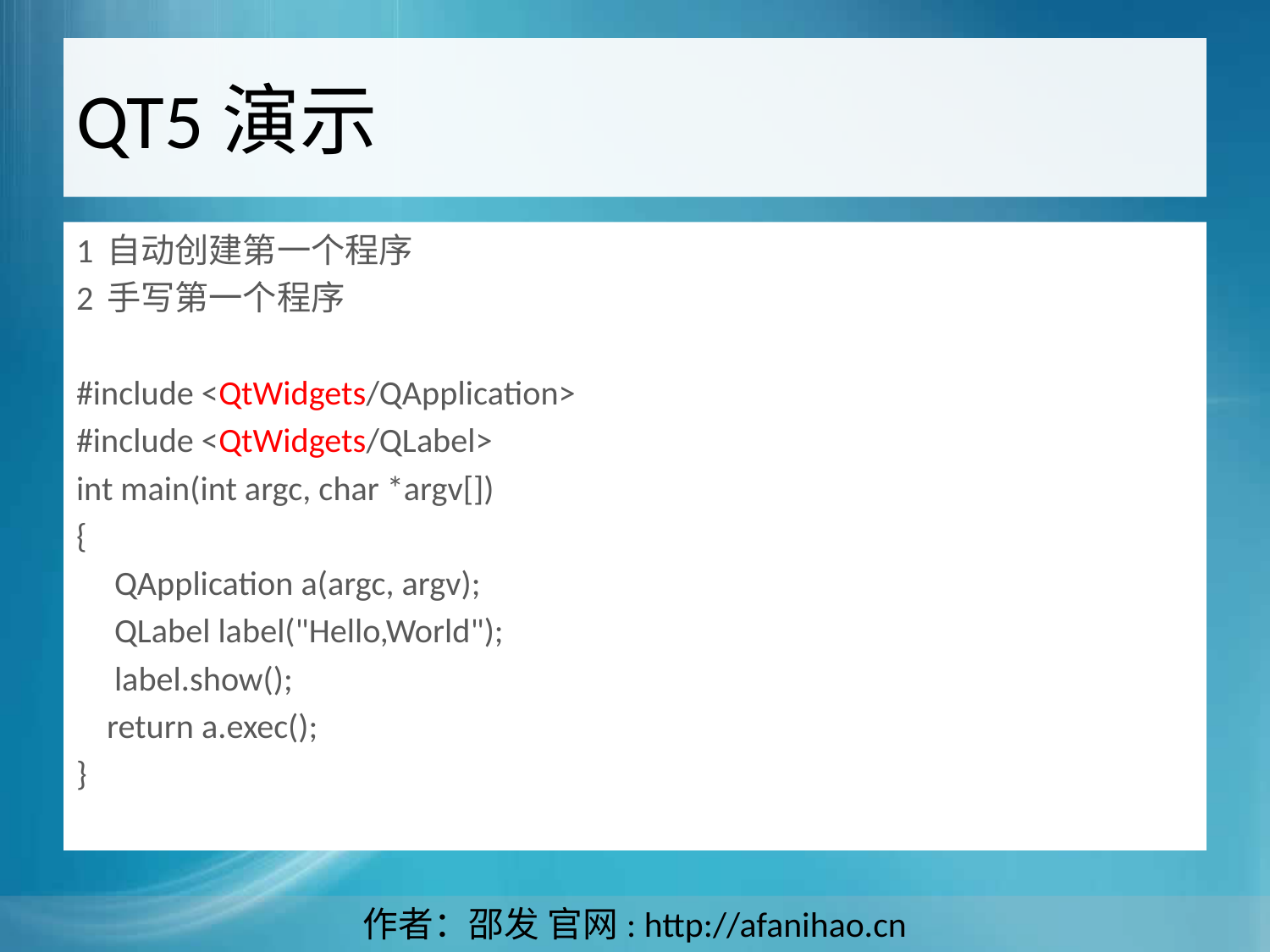

# QT5演示
1 自动创建第一个程序
2 手写第一个程序

#include <QtWidgets/QApplication>
#include <QtWidgets/QLabel>
int main(int argc, char *argv[])
{
     QApplication a(argc, argv);
     QLabel label("Hello,World");
     label.show();
    return a.exec();
}

作者：邵发 官网: http://afanihao.cn